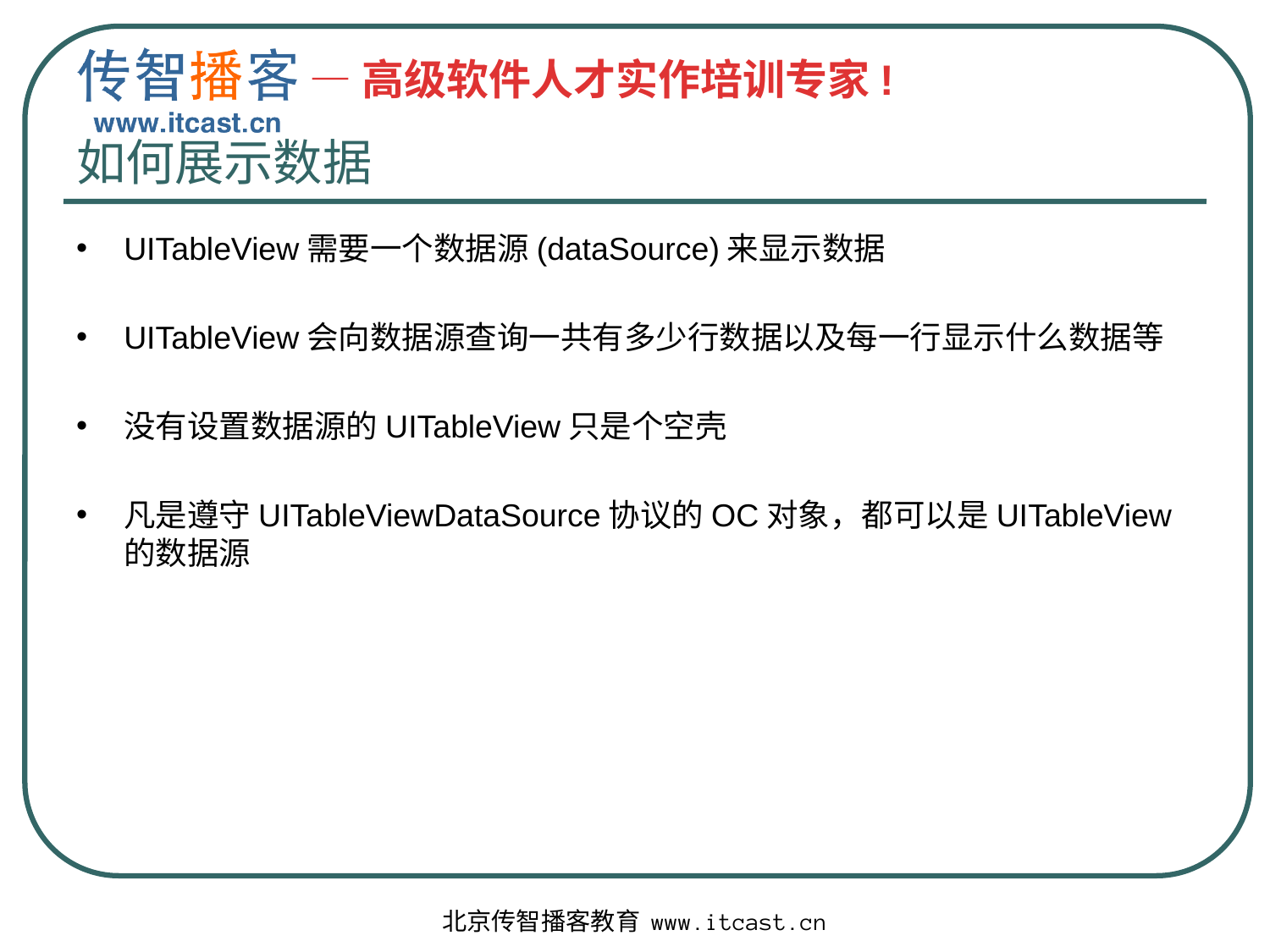

# 如何展示数据
UITableView需要一个数据源(dataSource)来显示数据

UITableView会向数据源查询一共有多少行数据以及每一行显示什么数据等

没有设置数据源的UITableView只是个空壳

凡是遵守UITableViewDataSource协议的OC对象，都可以是UITableView的数据源